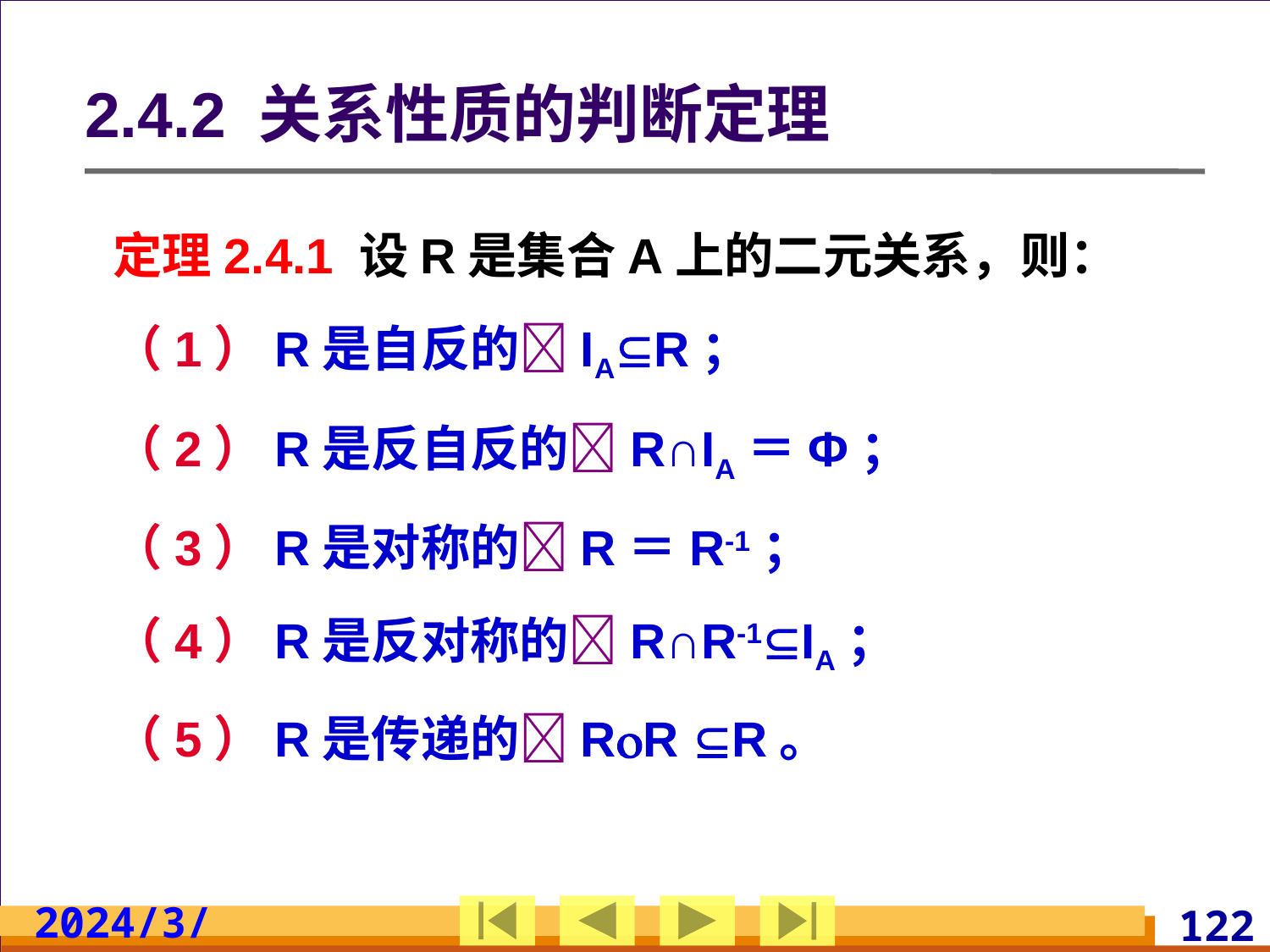

# 2.4.2 关系性质的判断定理
定理2.4.1 设R是集合A上的二元关系，则：
（1）R是自反的⇔IA⊆R；
（2）R是反自反的⇔R∩IA＝Φ；
（3）R是对称的⇔R＝R-1；
（4）R是反对称的⇔R∩R-1⊆IA；
（5）R是传递的⇔RοR ⊆R。
2024/3/10